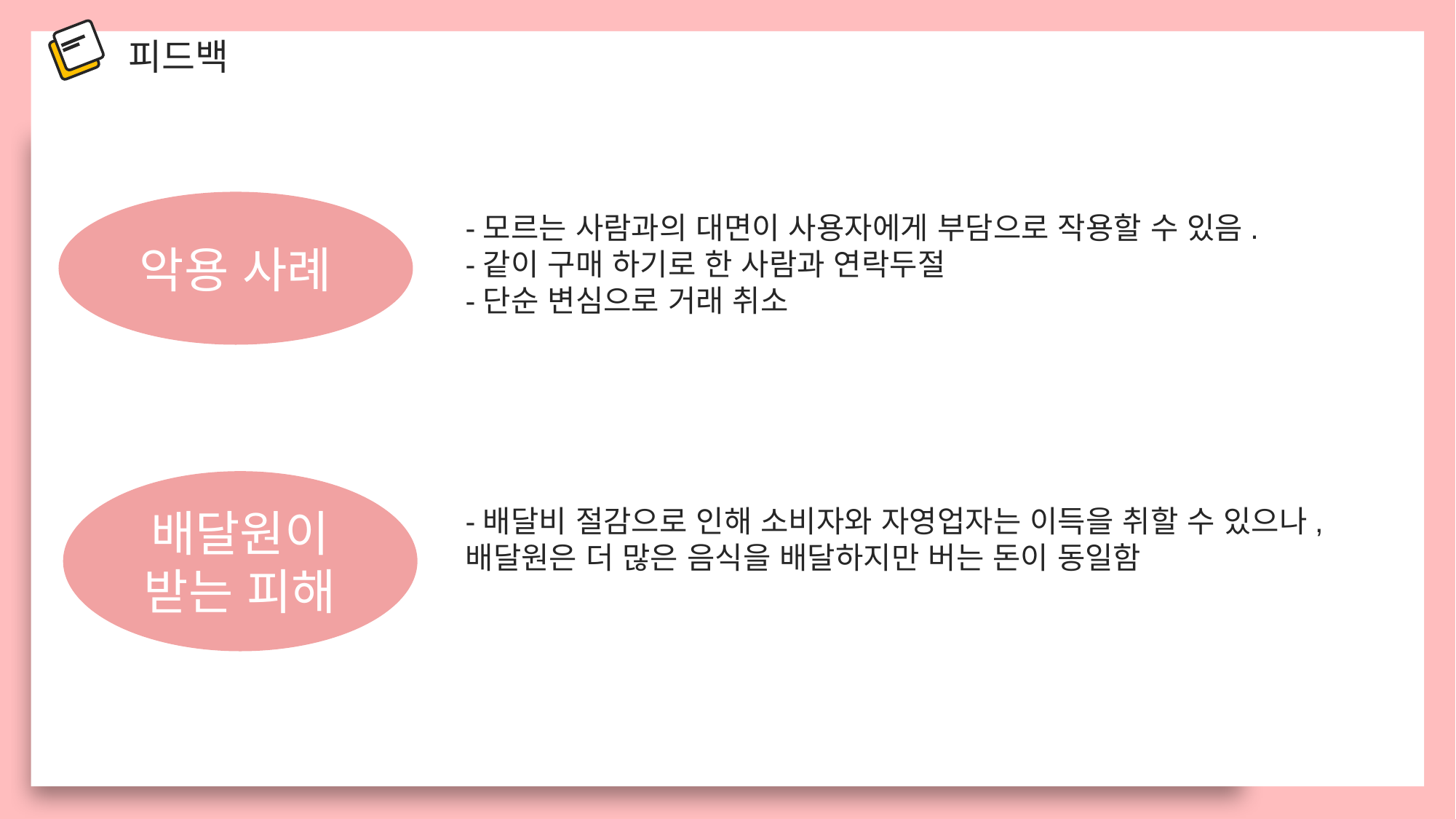

피드백

악용 사례
-모르는 사람과의 대면이 사용자에게 부담으로 작용할 수 있음.
-같이 구매 하기로 한 사람과 연락두절
-단순 변심으로 거래 취소
배달원이 받는 피해
-배달비 절감으로 인해 소비자와 자영업자는 이득을 취할 수 있으나,
배달원은 더 많은 음식을 배달하지만 버는 돈이 동일함